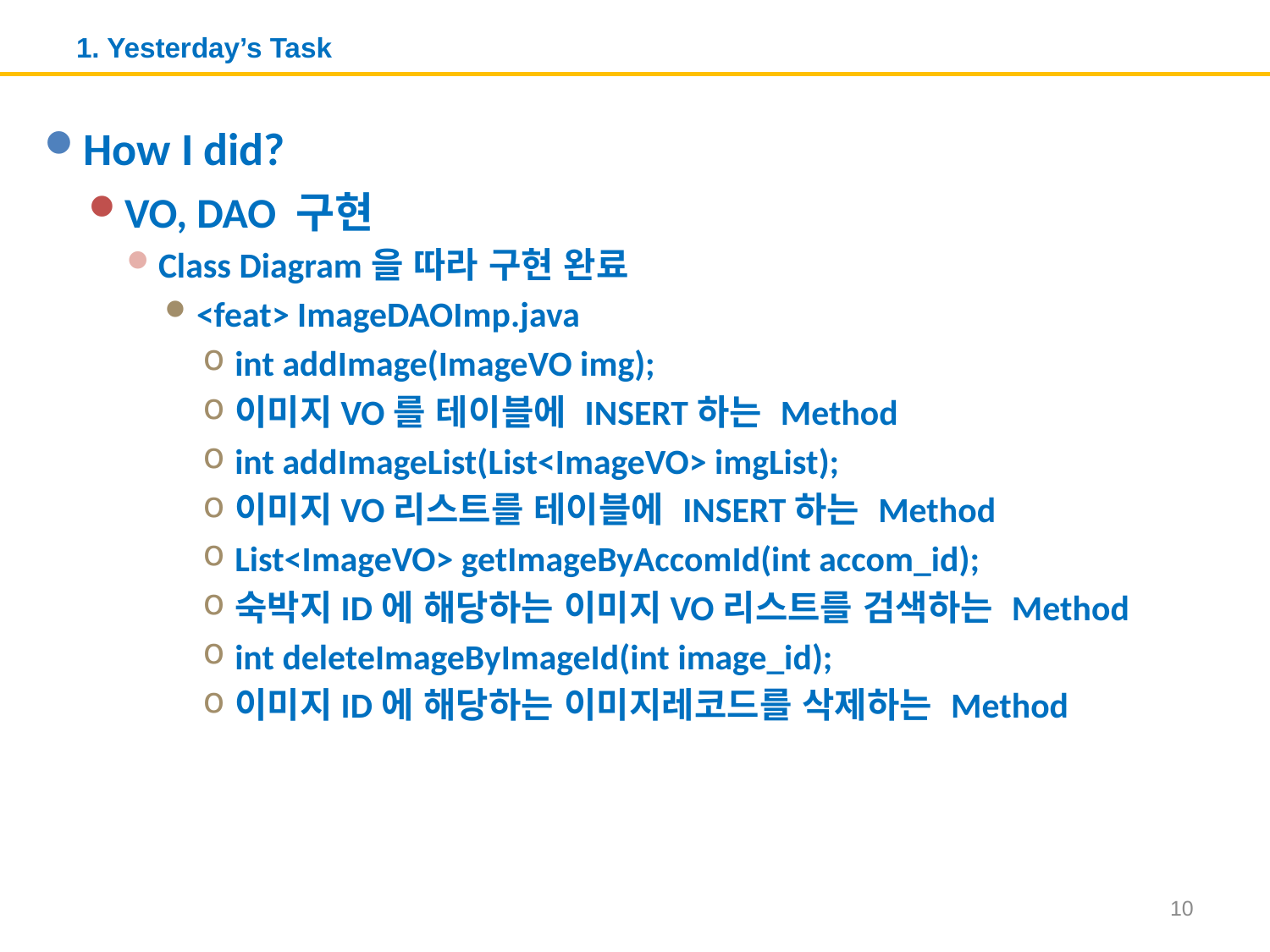

# 1. Yesterday’s Task
How I did?
VO, DAO 구현
Class Diagram을 따라 구현 완료
<feat> ImageDAOImp.java
int addImage(ImageVO img);
이미지VO를 테이블에 INSERT하는 Method
int addImageList(List<ImageVO> imgList);
이미지VO리스트를 테이블에 INSERT하는 Method
List<ImageVO> getImageByAccomId(int accom_id);
숙박지ID에 해당하는 이미지VO리스트를 검색하는 Method
int deleteImageByImageId(int image_id);
이미지ID에 해당하는 이미지레코드를 삭제하는 Method

10